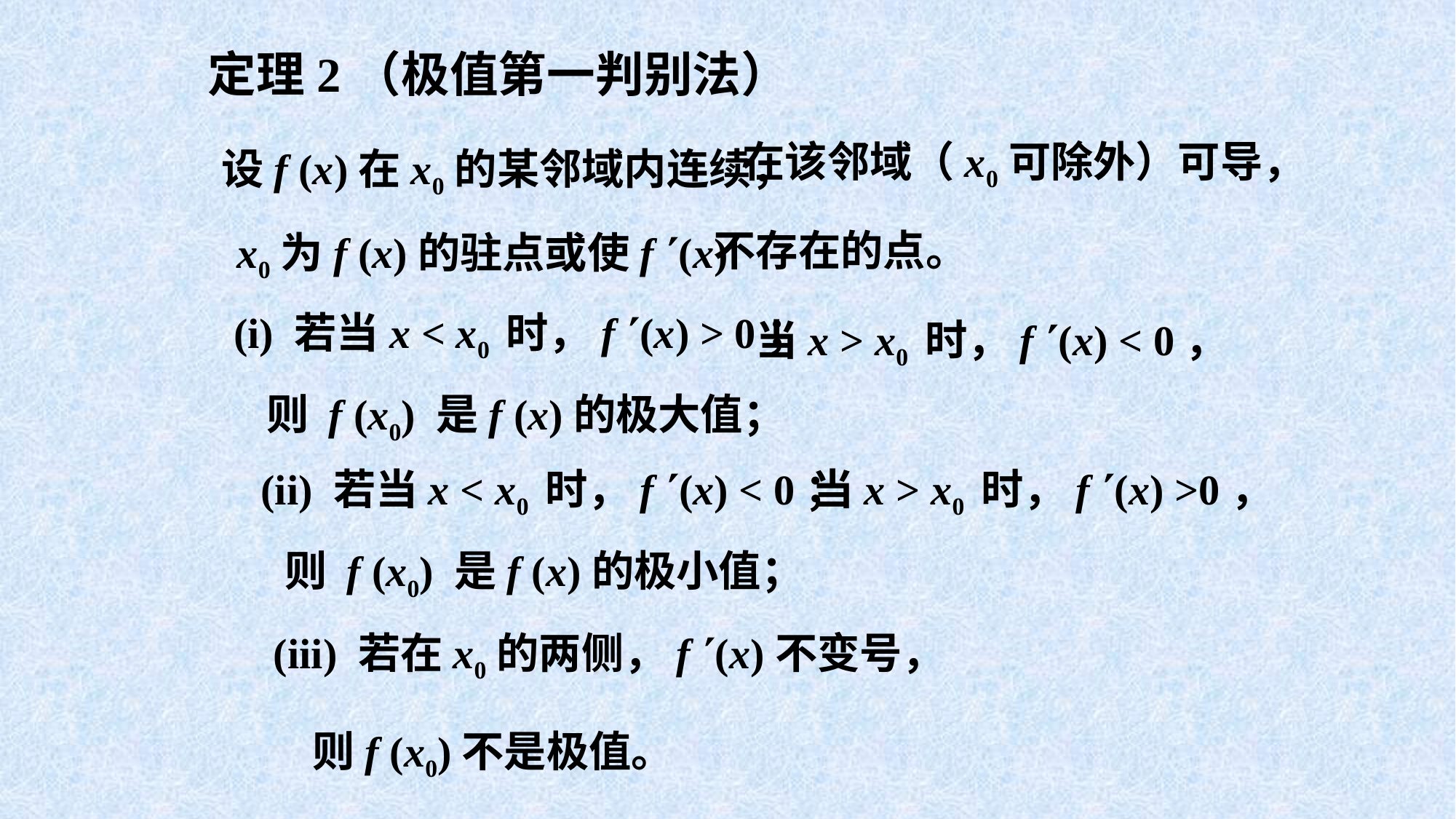

定理2（极值第一判别法）
在该邻域（x0可除外）可导，
设f (x)在x0的某邻域内连续，
不存在的点。
x0为f (x)的驻点或使f ′(x)
 (i) 若当x < x0 时，f ′(x) > 0；
当x > x0 时，f ′(x) < 0，
则 f (x0) 是f (x)的极大值；
 (ii) 若当x < x0 时，f ′(x) < 0；
当x > x0 时，f ′(x) >0，
则 f (x0) 是f (x)的极小值；
   (iii) 若在x0的两侧，f ′(x)不变号，
则f (x0)不是极值。